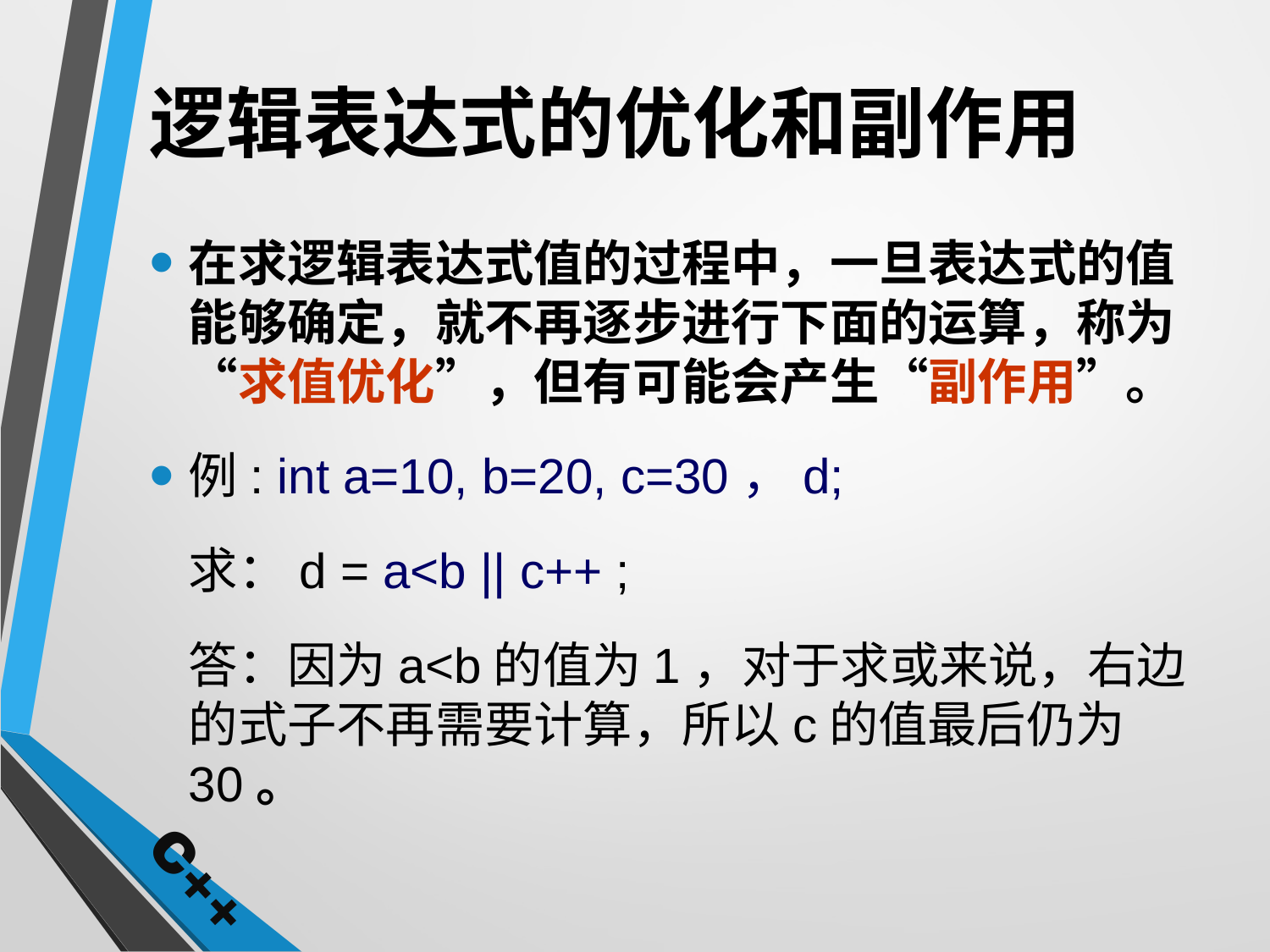

# 逻辑表达式的优化和副作用
在求逻辑表达式值的过程中，一旦表达式的值能够确定，就不再逐步进行下面的运算，称为“求值优化”，但有可能会产生“副作用”。
例: int a=10, b=20, c=30，d;
	求：d = a<b || c++ ;
	答：因为a<b的值为1，对于求或来说，右边的式子不再需要计算，所以c的值最后仍为30。